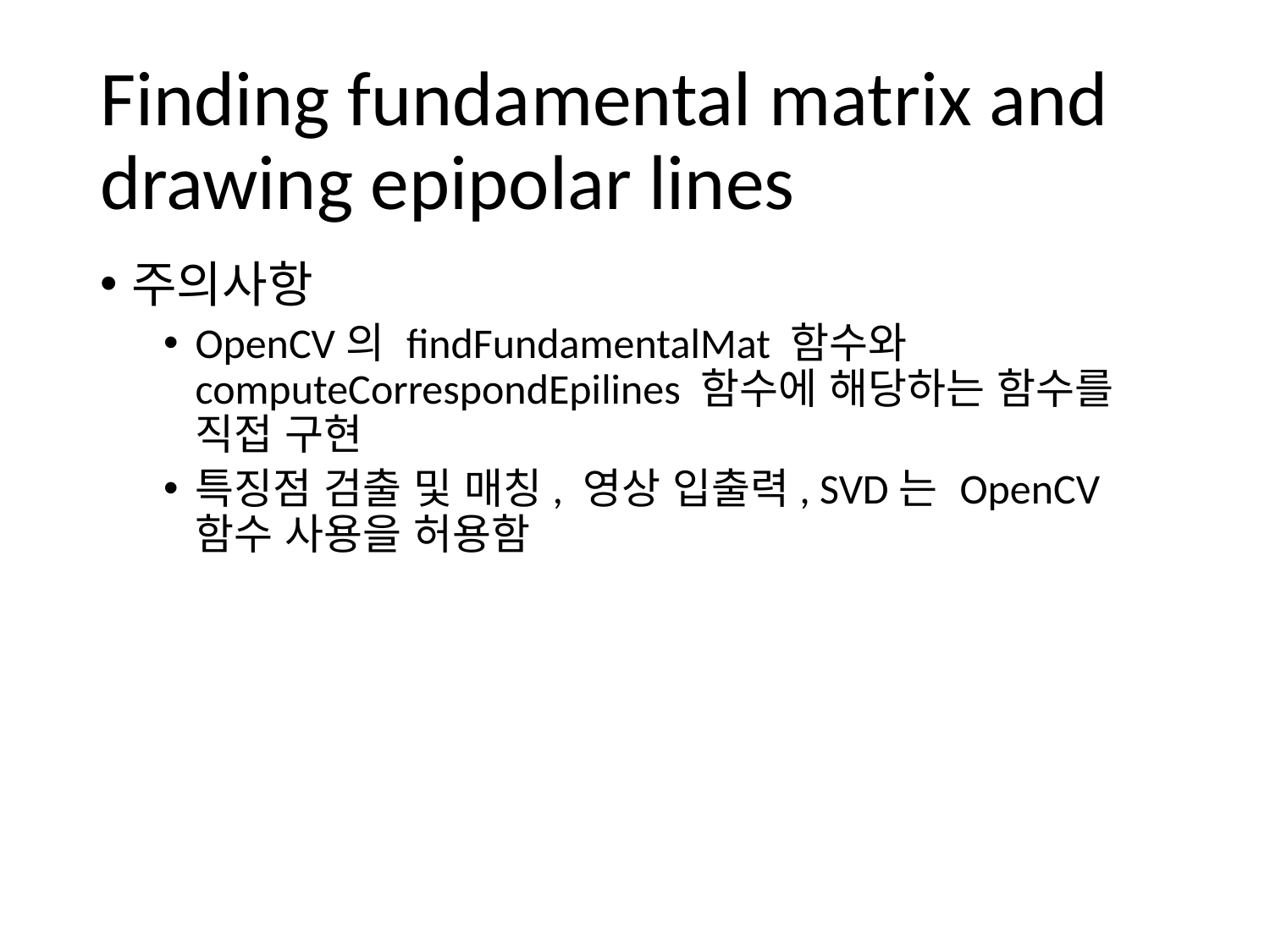

# Finding fundamental matrix and drawing epipolar lines
주의사항
OpenCV의 findFundamentalMat 함수와 computeCorrespondEpilines 함수에 해당하는 함수를 직접 구현
특징점 검출 및 매칭, 영상 입출력, SVD는 OpenCV 함수 사용을 허용함